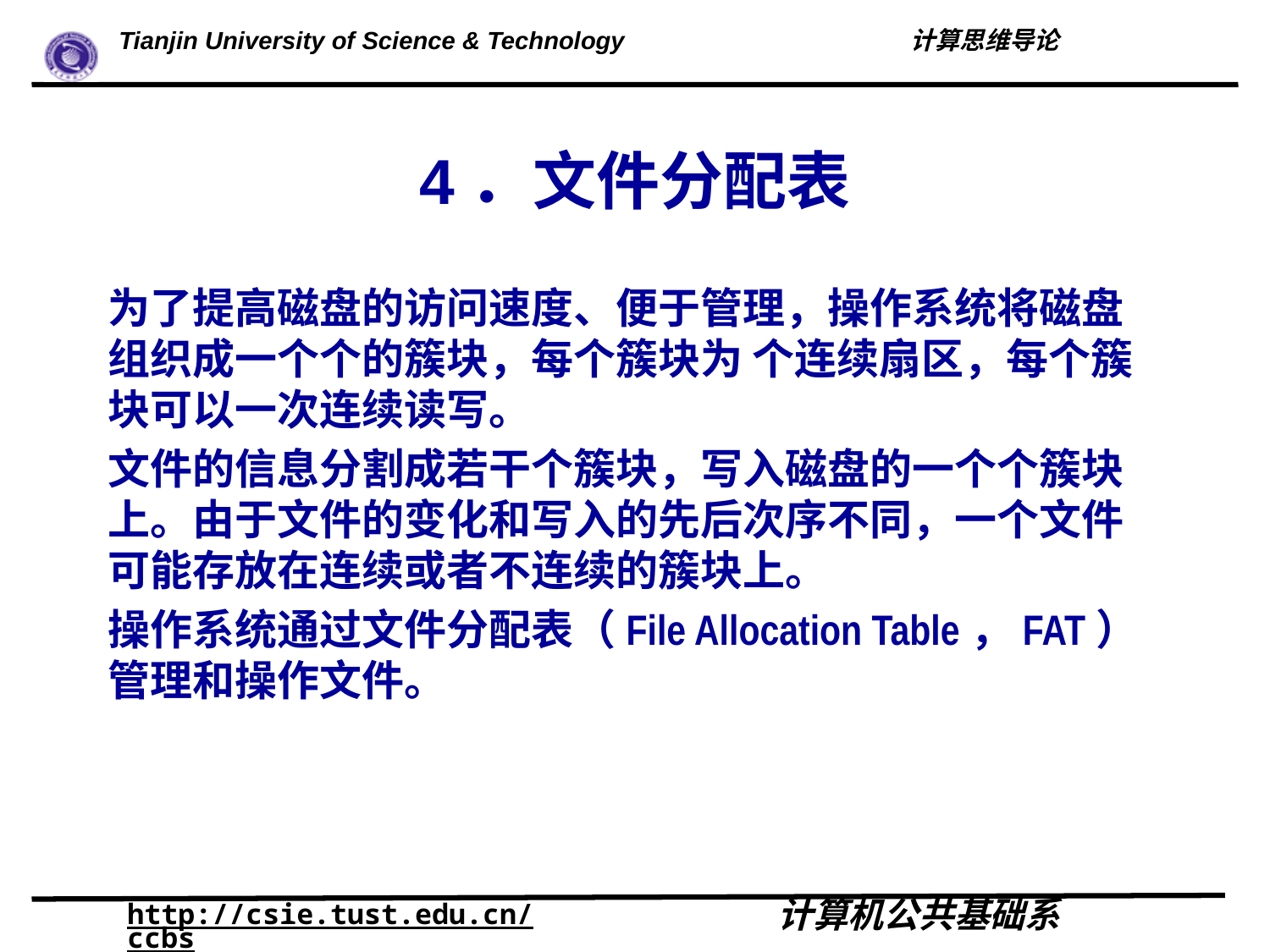

# 4．文件分配表
为了提高磁盘的访问速度、便于管理，操作系统将磁盘组织成一个个的簇块，每个簇块为 个连续扇区，每个簇块可以一次连续读写。
文件的信息分割成若干个簇块，写入磁盘的一个个簇块上。由于文件的变化和写入的先后次序不同，一个文件可能存放在连续或者不连续的簇块上。
操作系统通过文件分配表（File Allocation Table，FAT）管理和操作文件。